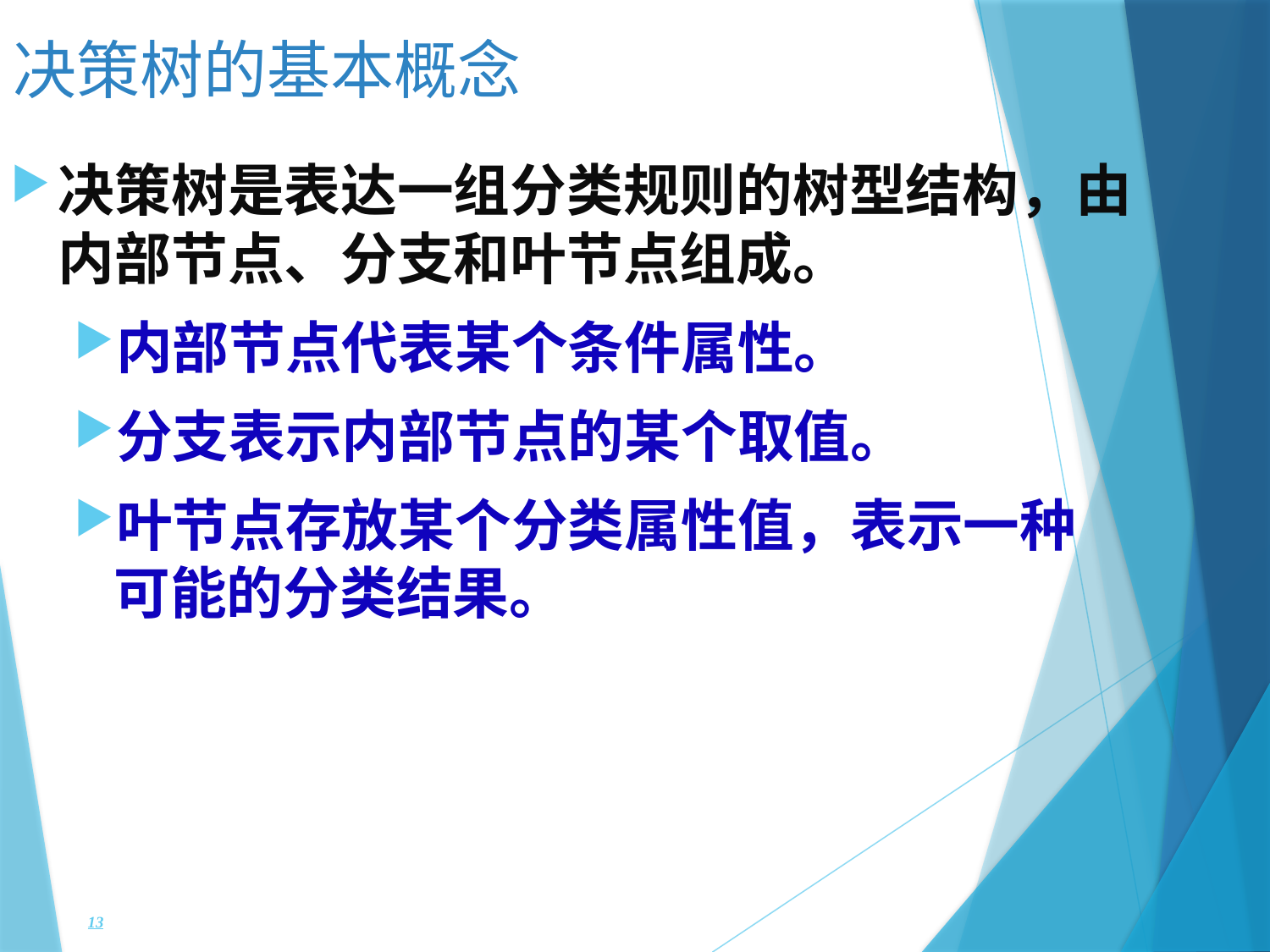

决策树的基本概念
决策树是表达一组分类规则的树型结构，由内部节点、分支和叶节点组成。
内部节点代表某个条件属性。
分支表示内部节点的某个取值。
叶节点存放某个分类属性值，表示一种可能的分类结果。
13